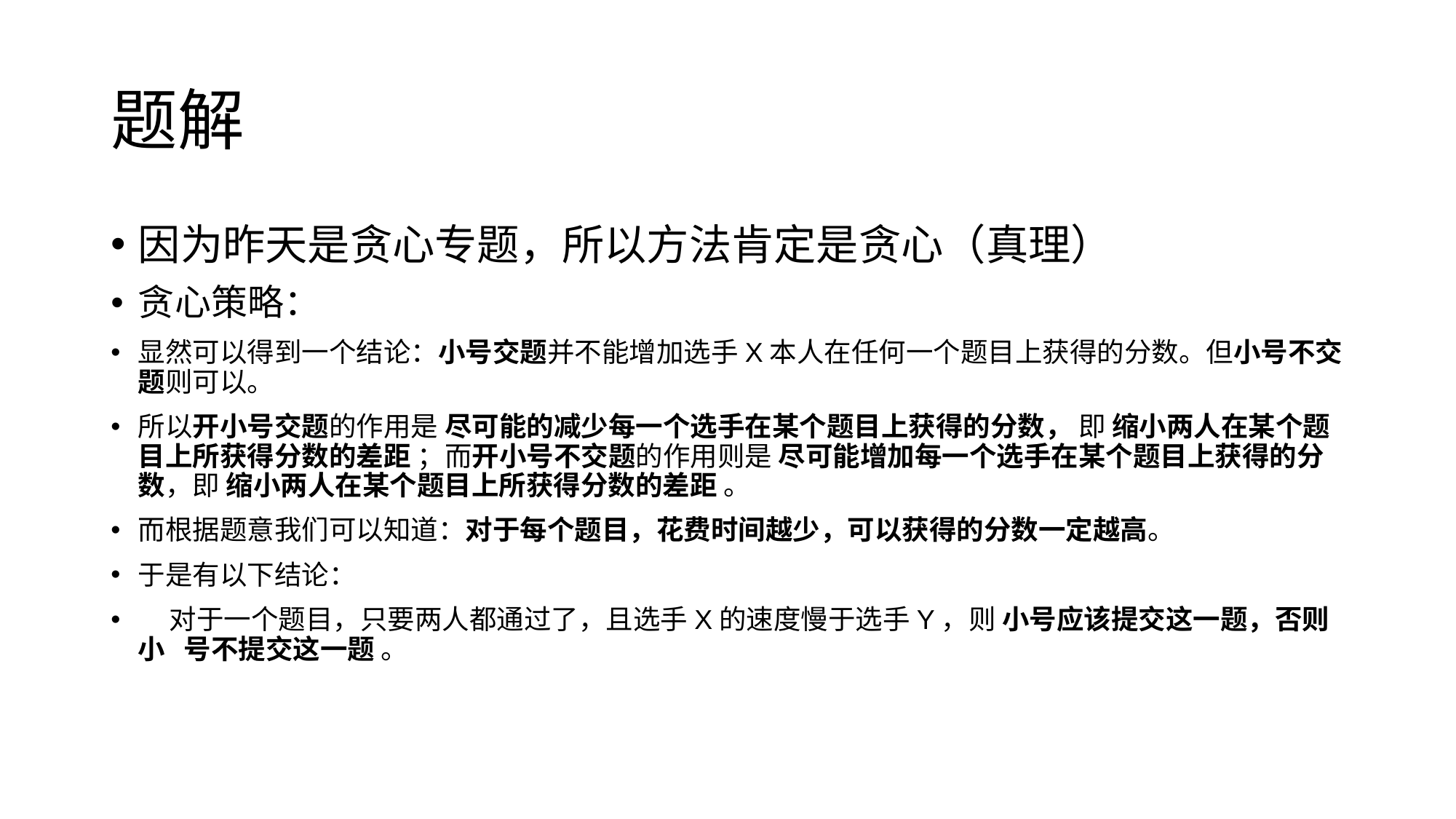

# 题解
因为昨天是贪心专题，所以方法肯定是贪心（真理）
贪心策略：
显然可以得到一个结论：小号交题并不能增加选手X本人在任何一个题目上获得的分数。但小号不交题则可以。
所以开小号交题的作用是 尽可能的减少每一个选手在某个题目上获得的分数， 即 缩小两人在某个题目上所获得分数的差距 ；而开小号不交题的作用则是 尽可能增加每一个选手在某个题目上获得的分数，即 缩小两人在某个题目上所获得分数的差距 。
而根据题意我们可以知道：对于每个题目，花费时间越少，可以获得的分数一定越高。
于是有以下结论：
    对于一个题目，只要两人都通过了，且选手X的速度慢于选手Y，则 小号应该提交这一题，否则小   号不提交这一题 。